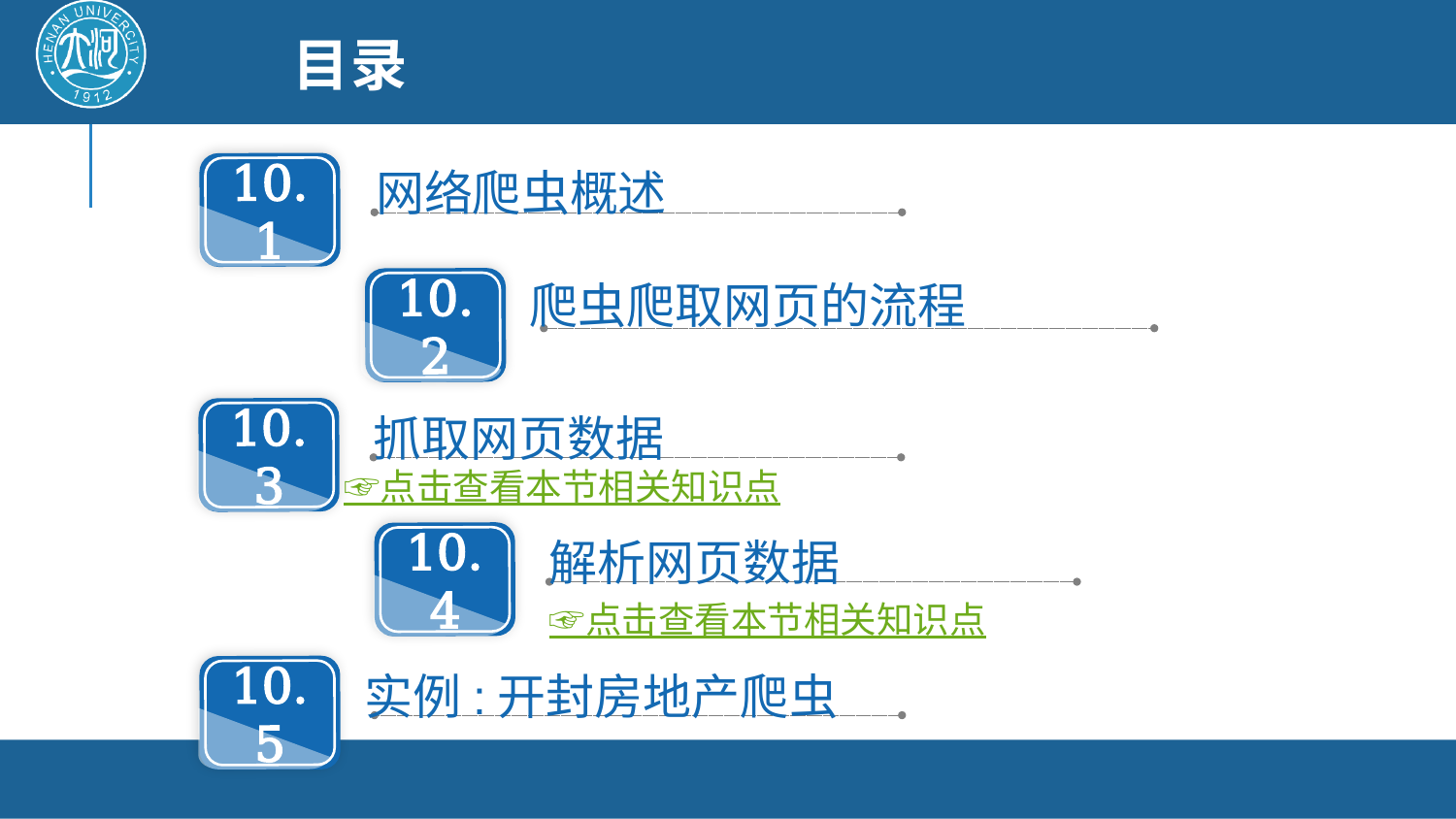

# 目录
10.1

网络爬虫概述
爬虫爬取网页的流程
10.2

10.3

抓取网页数据
☞点击查看本节相关知识点
10.4

解析网页数据
☞点击查看本节相关知识点
10.5

实例:开封房地产爬虫